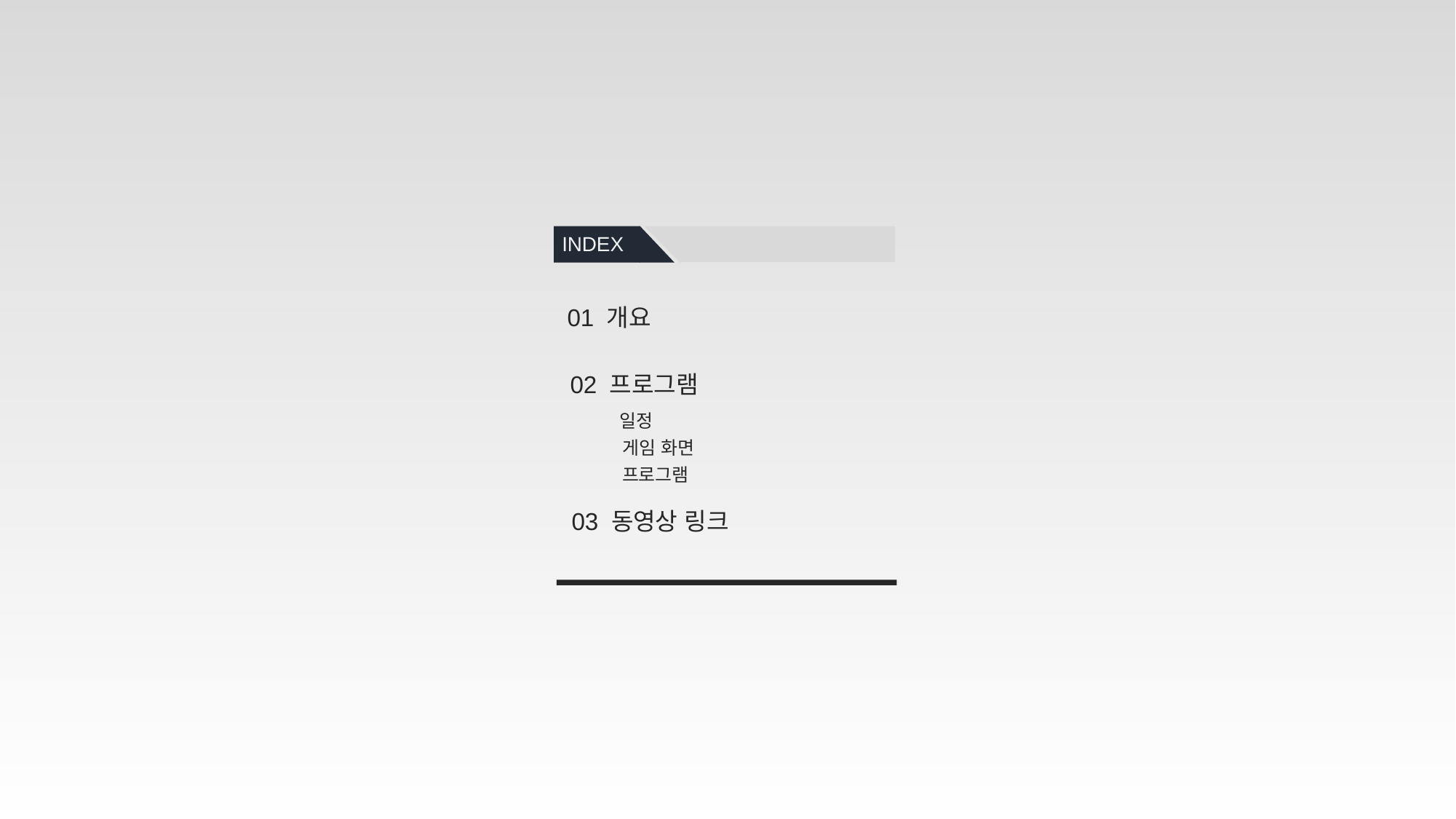

INDEX

01 개요
02 프로그램
일정
게임 화면
프로그램
03 동영상 링크